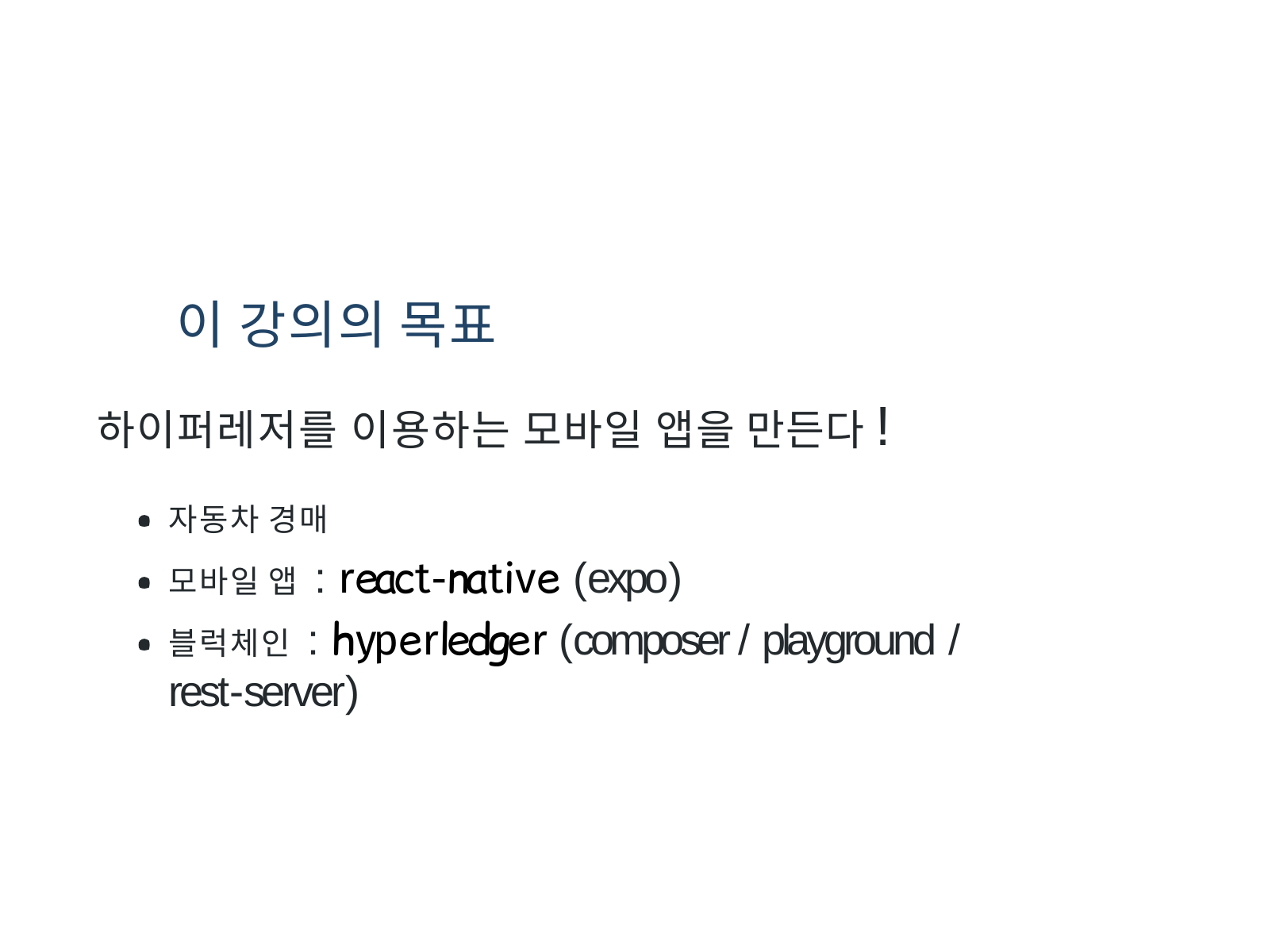

# 이 강의의 목표
하이퍼레저를 이용하는 모바일 앱을 만든다!
자동차 경매
모바일 앱 : react‑native (expo)
블럭체인 : hyperledger (composer / playground / rest‑server)